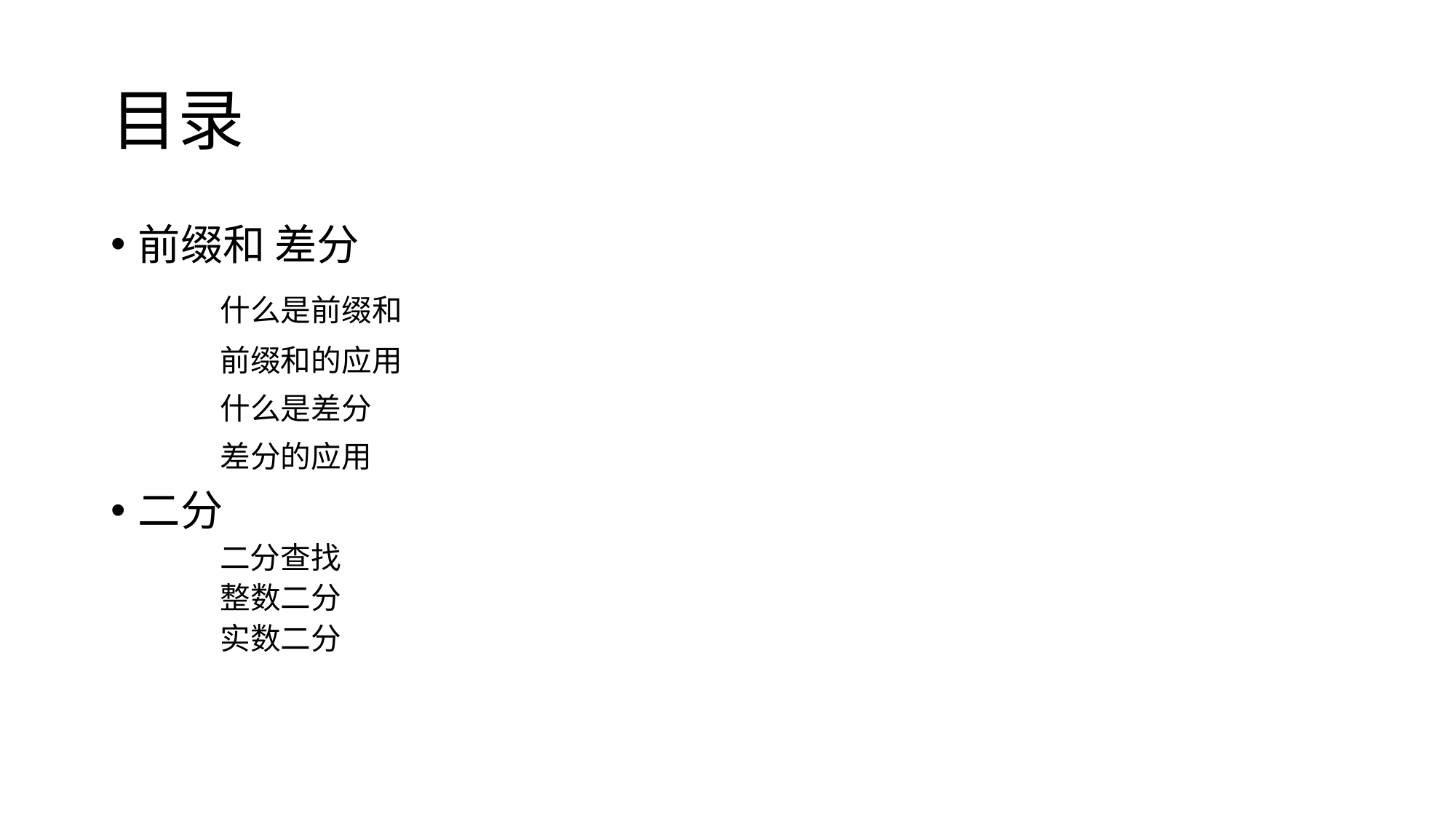

# 目录
前缀和 差分
	什么是前缀和
	前缀和的应用
	什么是差分
	差分的应用
二分
       二分查找
整数二分
实数二分